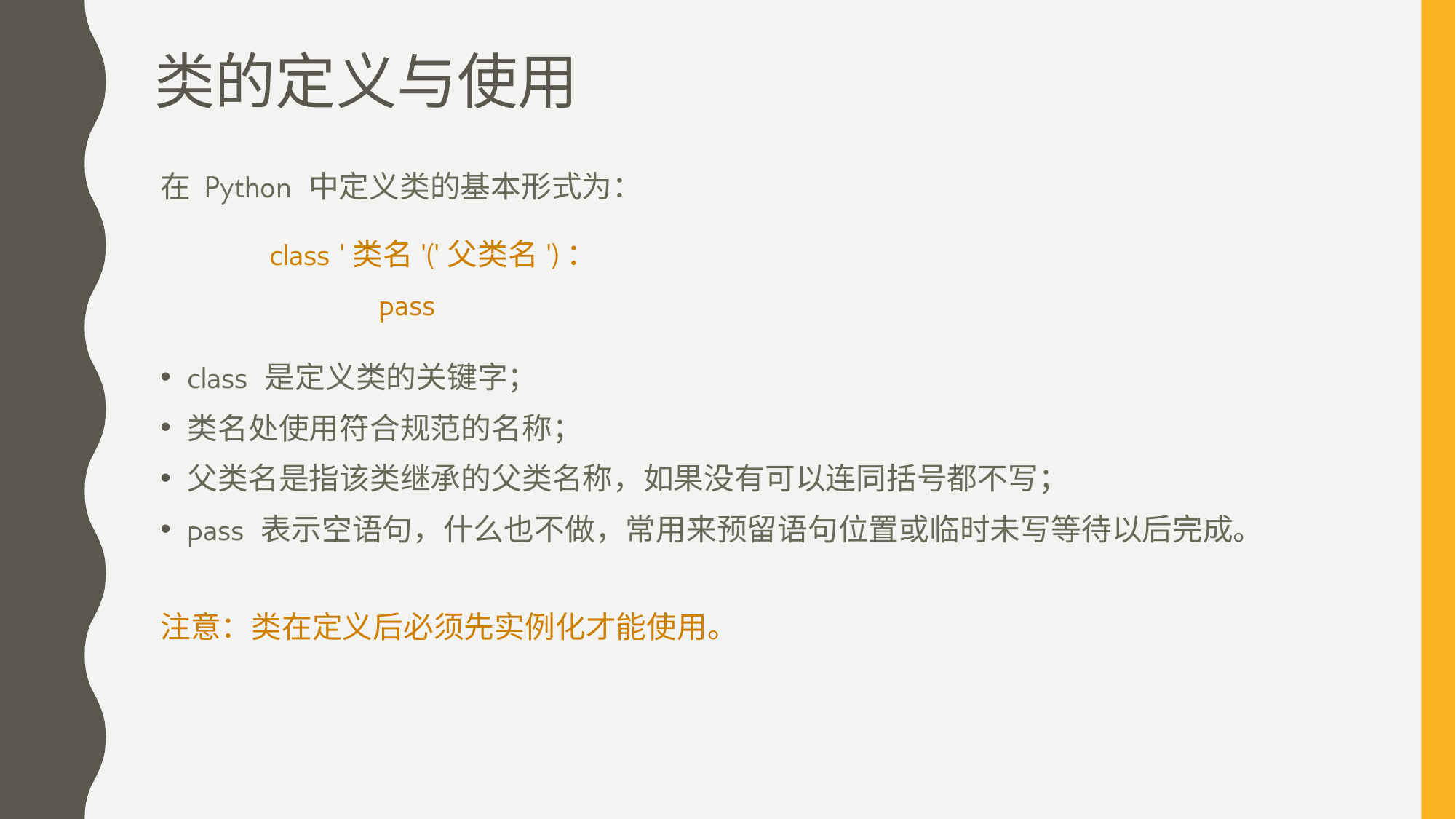

# 类的定义与使用
在 Python 中定义类的基本形式为：

	class '类名'('父类名')：
		pass

class 是定义类的关键字；
类名处使用符合规范的名称；
父类名是指该类继承的父类名称，如果没有可以连同括号都不写；
pass 表示空语句，什么也不做，常用来预留语句位置或临时未写等待以后完成。

注意：类在定义后必须先实例化才能使用。